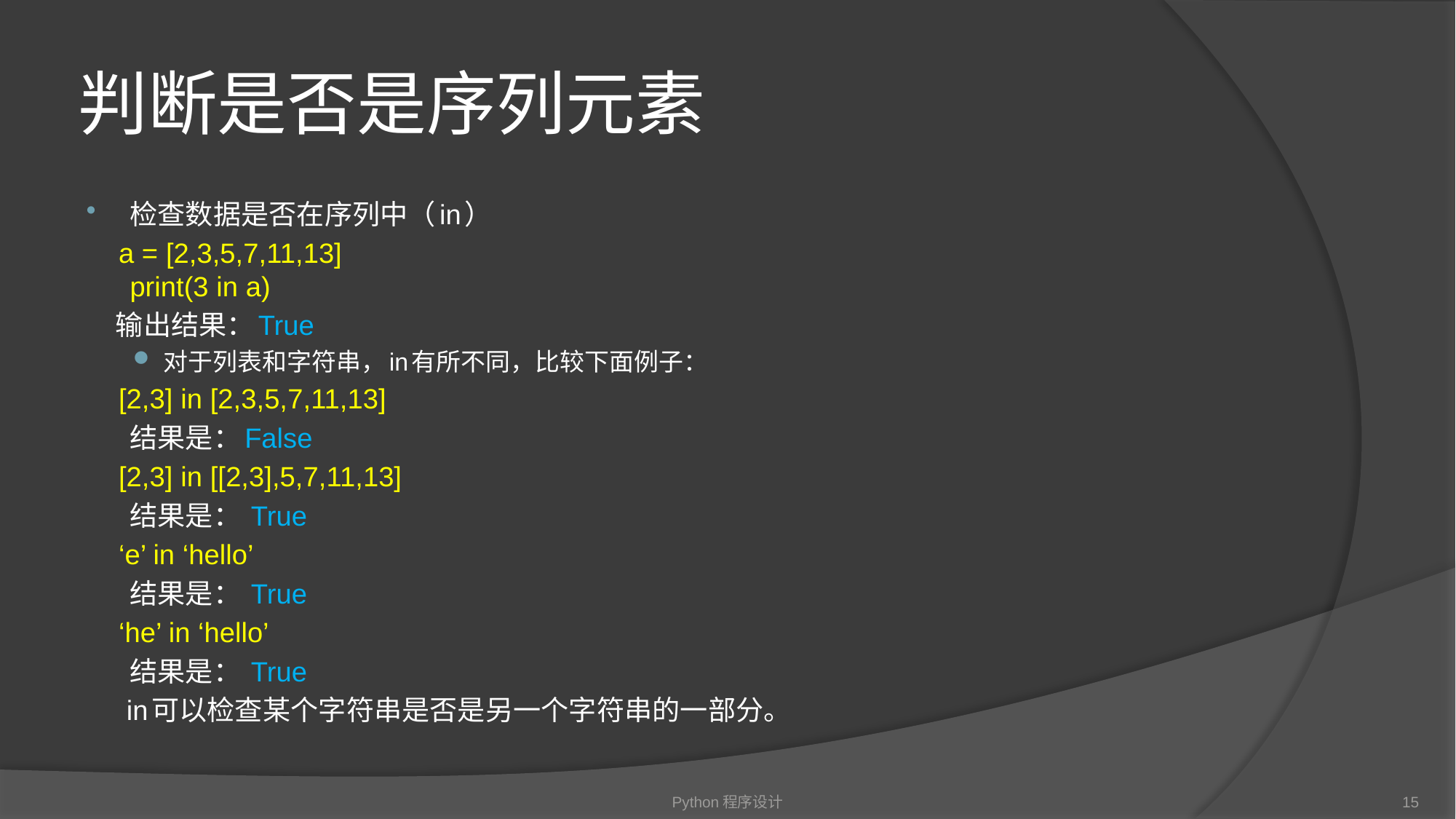

# 判断是否是序列元素
检查数据是否在序列中（in）
    a = [2,3,5,7,11,13]
print(3 in a)
    输出结果：True
对于列表和字符串，in有所不同，比较下面例子：
    [2,3] in [2,3,5,7,11,13]
	结果是：False
    [2,3] in [[2,3],5,7,11,13]
	结果是： True
    ‘e’ in ‘hello’
	结果是： True
    ‘he’ in ‘hello’
	结果是： True
     in可以检查某个字符串是否是另一个字符串的一部分。

Python程序设计
15